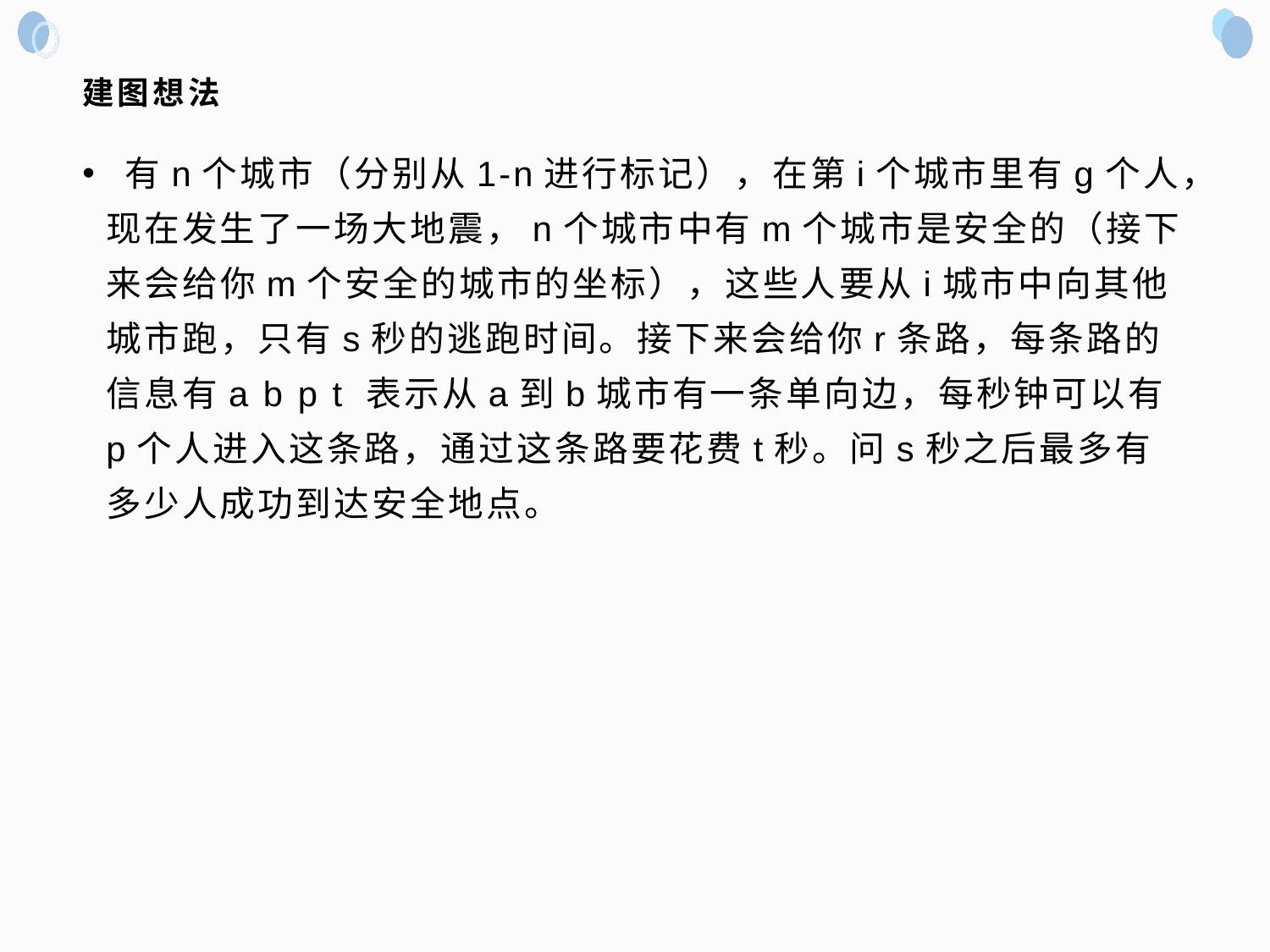

# 建图想法
 有n个城市（分别从1-n进行标记），在第i个城市里有g个人，现在发生了一场大地震，n个城市中有m个城市是安全的（接下来会给你m个安全的城市的坐标），这些人要从i城市中向其他城市跑，只有s秒的逃跑时间。接下来会给你r条路，每条路的信息有a b p t 表示从a到b城市有一条单向边，每秒钟可以有p个人进入这条路，通过这条路要花费t秒。问s秒之后最多有多少人成功到达安全地点。